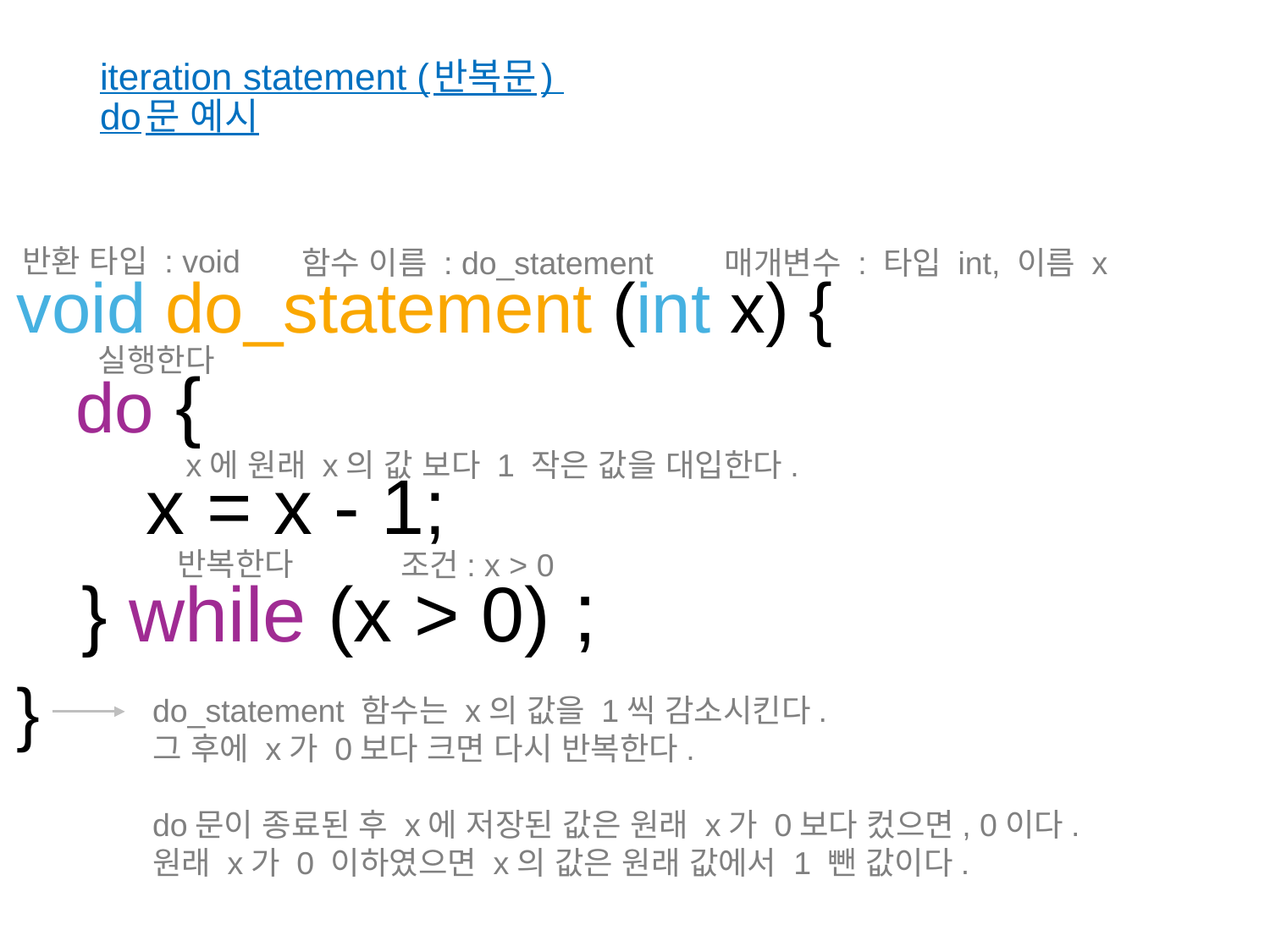

# iteration statement (반복문) do문 예시
반환 타입 : void
함수 이름 : do_statement
매개변수 : 타입 int, 이름 x
void do_statement (int x) {
   do {
      x = x - 1;
   } while (x > 0) ;
}
실행한다
x에 원래 x의 값 보다 1 작은 값을 대입한다.
반복한다
조건: x > 0
do_statement 함수는 x의 값을 1씩 감소시킨다.
그 후에 x가 0보다 크면 다시 반복한다.

do문이 종료된 후 x에 저장된 값은 원래 x가 0보다 컸으면, 0이다.
원래 x가 0 이하였으면 x의 값은 원래 값에서 1 뺀 값이다.